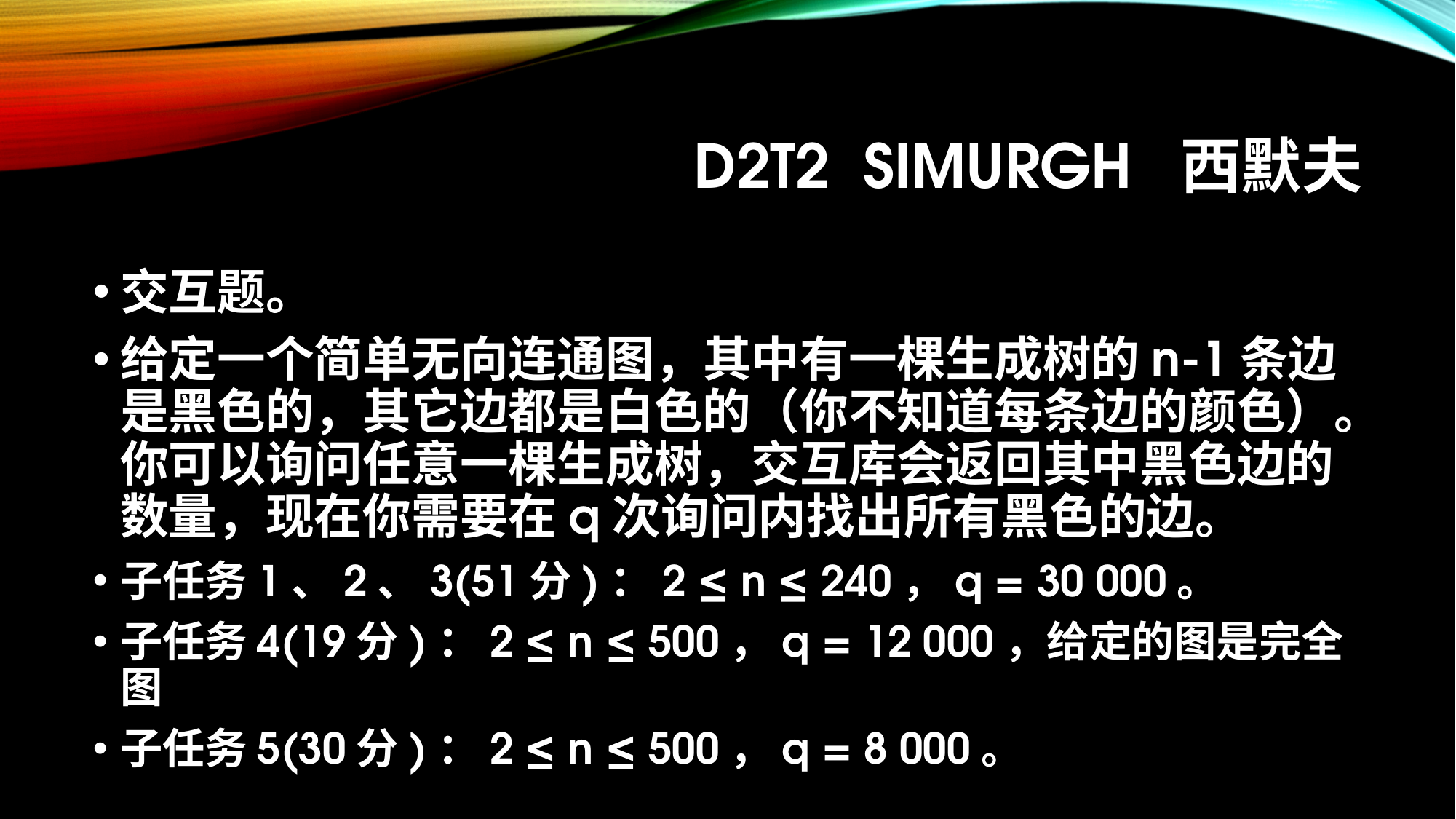

# D2T2  Simurgh  西默夫
交互题。
给定一个简单无向连通图，其中有一棵生成树的n-1条边是黑色的，其它边都是白色的（你不知道每条边的颜色）。你可以询问任意一棵生成树，交互库会返回其中黑色边的数量，现在你需要在q次询问内找出所有黑色的边。
子任务1、2、3(51分)：2 ≤ n ≤ 240，q = 30 000。
子任务4(19分)：2 ≤ n ≤ 500，q = 12 000，给定的图是完全图
子任务5(30分)：2 ≤ n ≤ 500，q = 8 000。